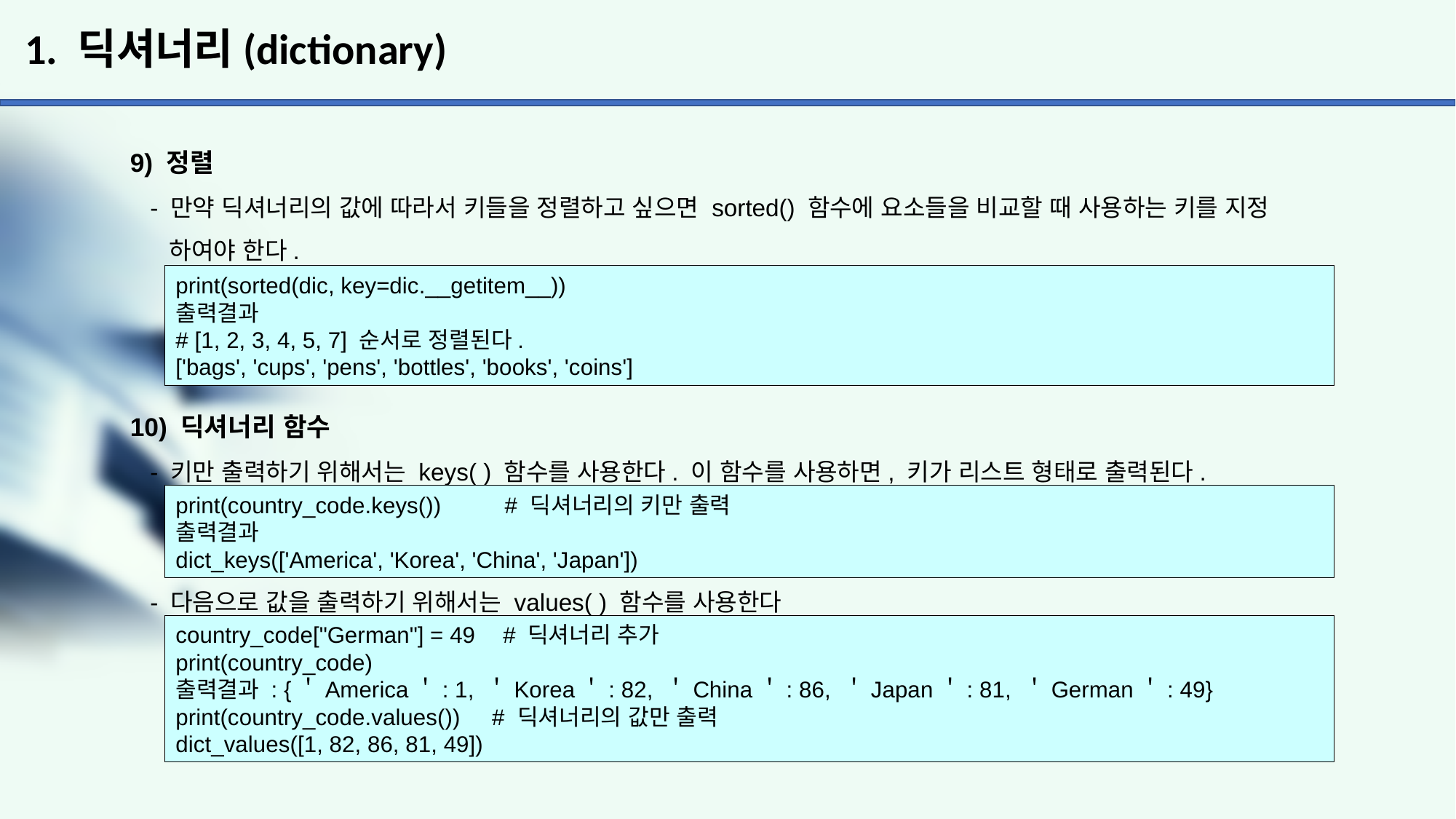

# 1. 딕셔너리(dictionary)
9) 정렬
   - 만약 딕셔너리의 값에 따라서 키들을 정렬하고 싶으면 sorted() 함수에 요소들을 비교할 때 사용하는 키를 지정
     하여야 한다.

10) 딕셔너리 함수
   - 키만 출력하기 위해서는 keys( ) 함수를 사용한다. 이 함수를 사용하면, 키가 리스트 형태로 출력된다.

   - 다음으로 값을 출력하기 위해서는 values( ) 함수를 사용한다
print(sorted(dic, key=dic.__getitem__))
출력결과
# [1, 2, 3, 4, 5, 7] 순서로 정렬된다.
['bags', 'cups', 'pens', 'bottles', 'books', 'coins']
print(country_code.keys())          # 딕셔너리의 키만 출력
출력결과
dict_keys(['America', 'Korea', 'China', 'Japan'])
country_code["German"] = 49 	# 딕셔너리 추가
print(country_code)
출력결과 : {＇America＇: 1, ＇Korea＇: 82, ＇China＇: 86, ＇Japan＇: 81, ＇German＇: 49}
print(country_code.values())     # 딕셔너리의 값만 출력
dict_values([1, 82, 86, 81, 49])